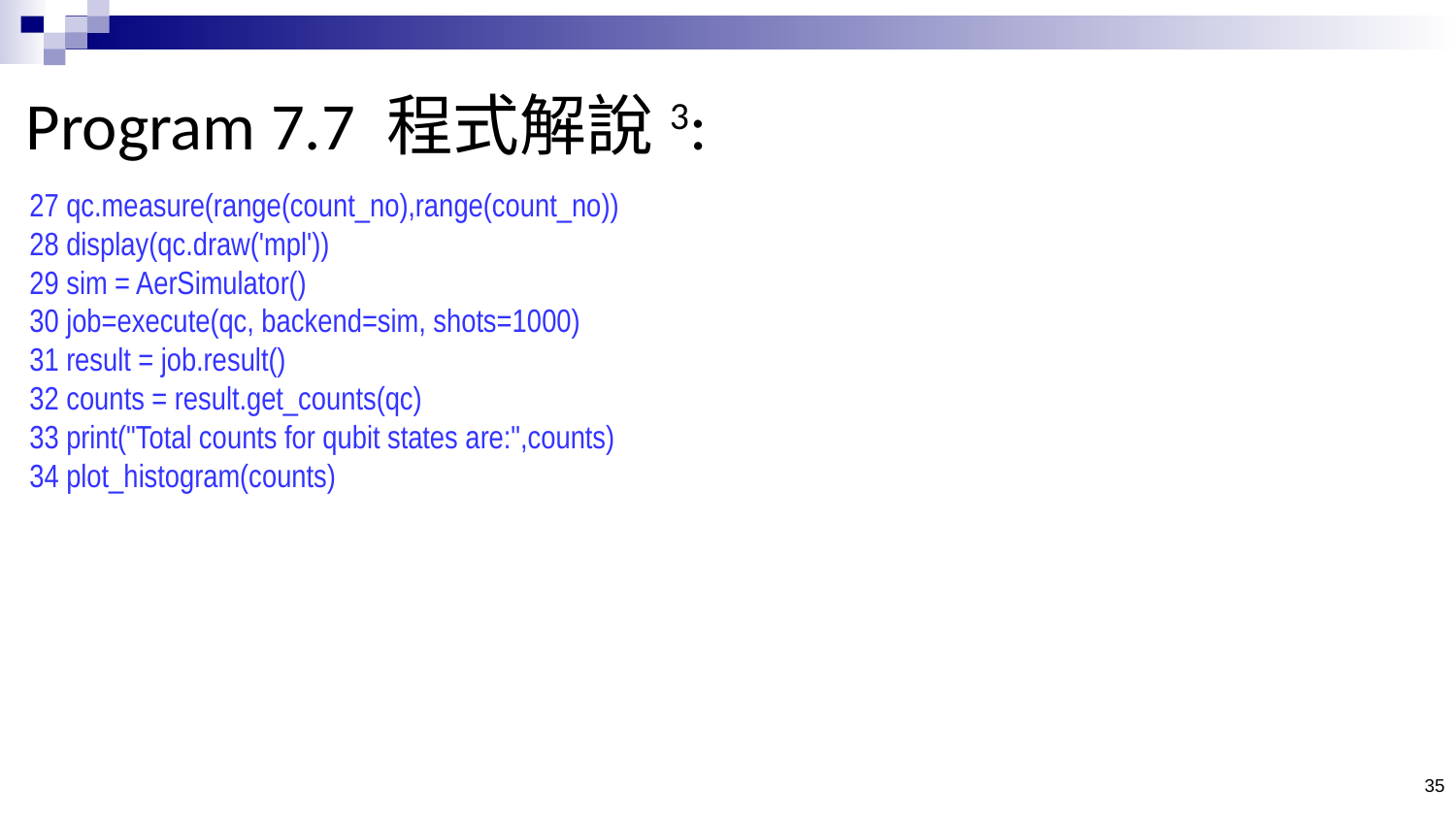

# Program 7.7 程式解說3:
27 qc.measure(range(count_no),range(count_no))
28 display(qc.draw('mpl'))
29 sim = AerSimulator()
30 job=execute(qc, backend=sim, shots=1000)
31 result = job.result()
32 counts = result.get_counts(qc)
33 print("Total counts for qubit states are:",counts)
34 plot_histogram(counts)
35